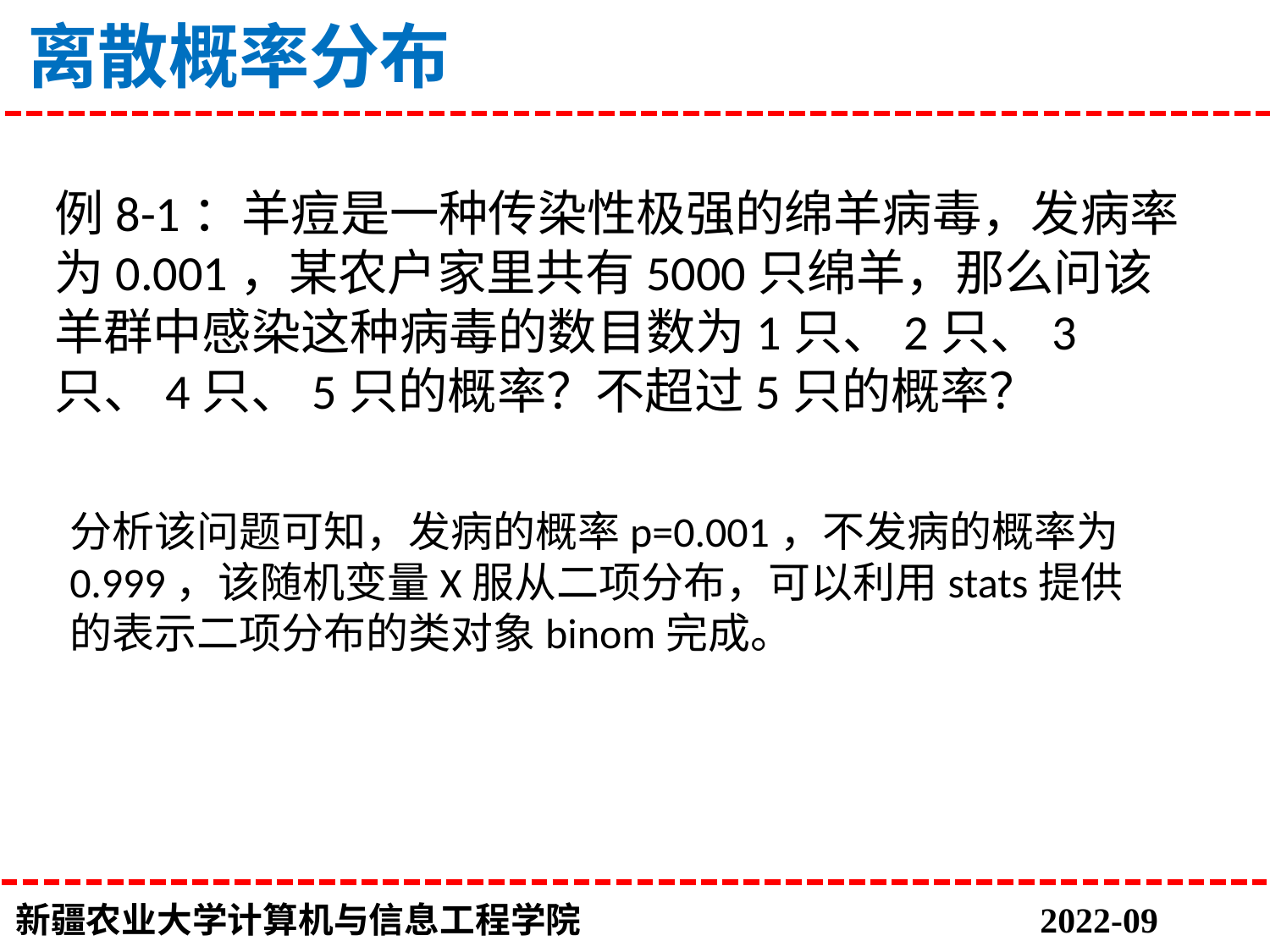

# 离散概率分布
例8-1：羊痘是一种传染性极强的绵羊病毒，发病率为0.001，某农户家里共有5000只绵羊，那么问该羊群中感染这种病毒的数目数为1只、2只、3只、4只、5只的概率？不超过5只的概率？
分析该问题可知，发病的概率p=0.001，不发病的概率为0.999，该随机变量X服从二项分布，可以利用stats提供的表示二项分布的类对象binom完成。